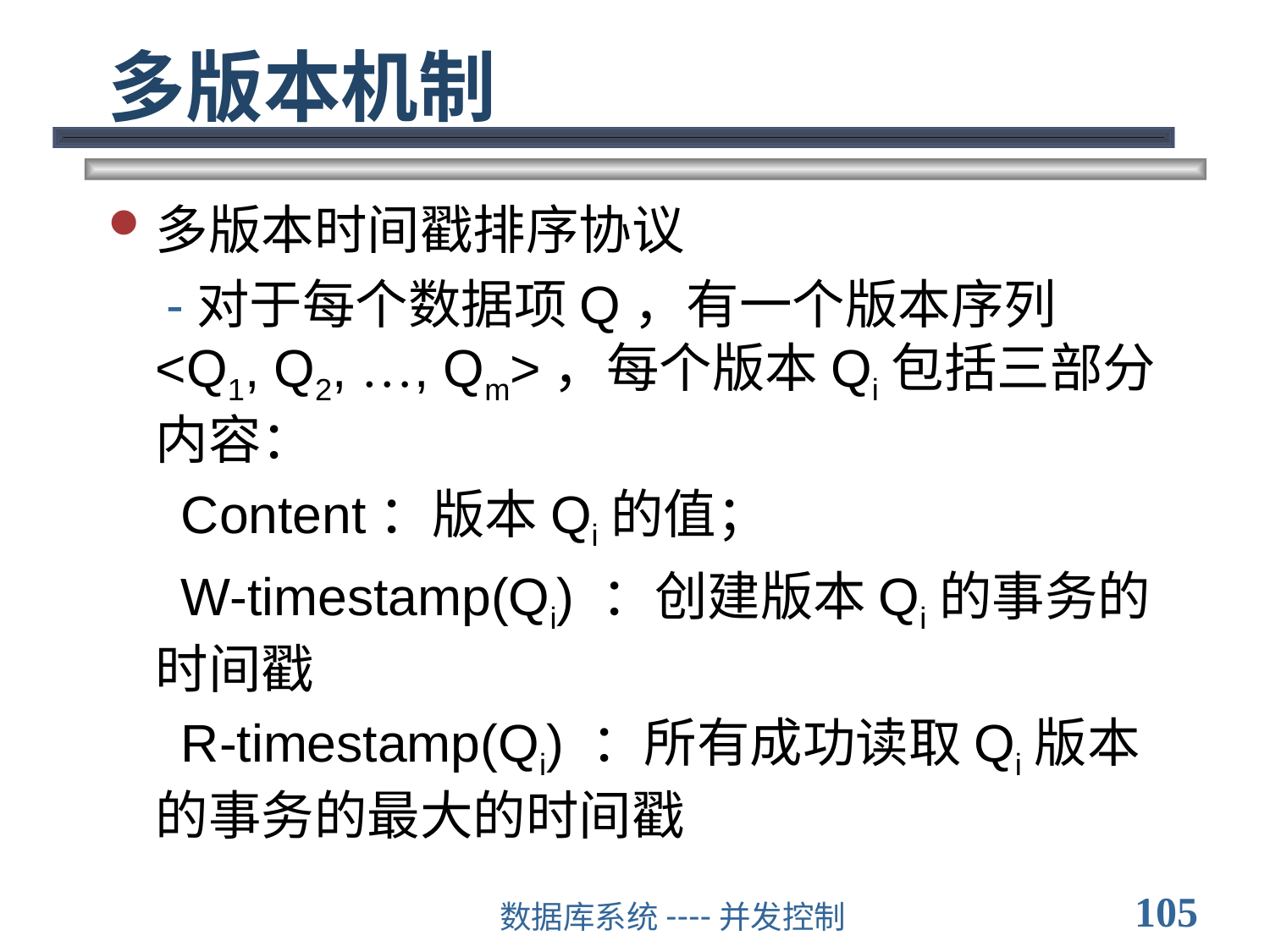

# 多版本机制
多版本时间戳排序协议
    -对于每个数据项Q，有一个版本序列<Q1, Q2, …, Qm>，每个版本Qi包括三部分内容：
     Content：版本Qi的值；
     W-timestamp(Qi) ：创建版本Qi的事务的时间戳
     R-timestamp(Qi) ：所有成功读取Qi版本的事务的最大的时间戳
105
数据库系统----并发控制